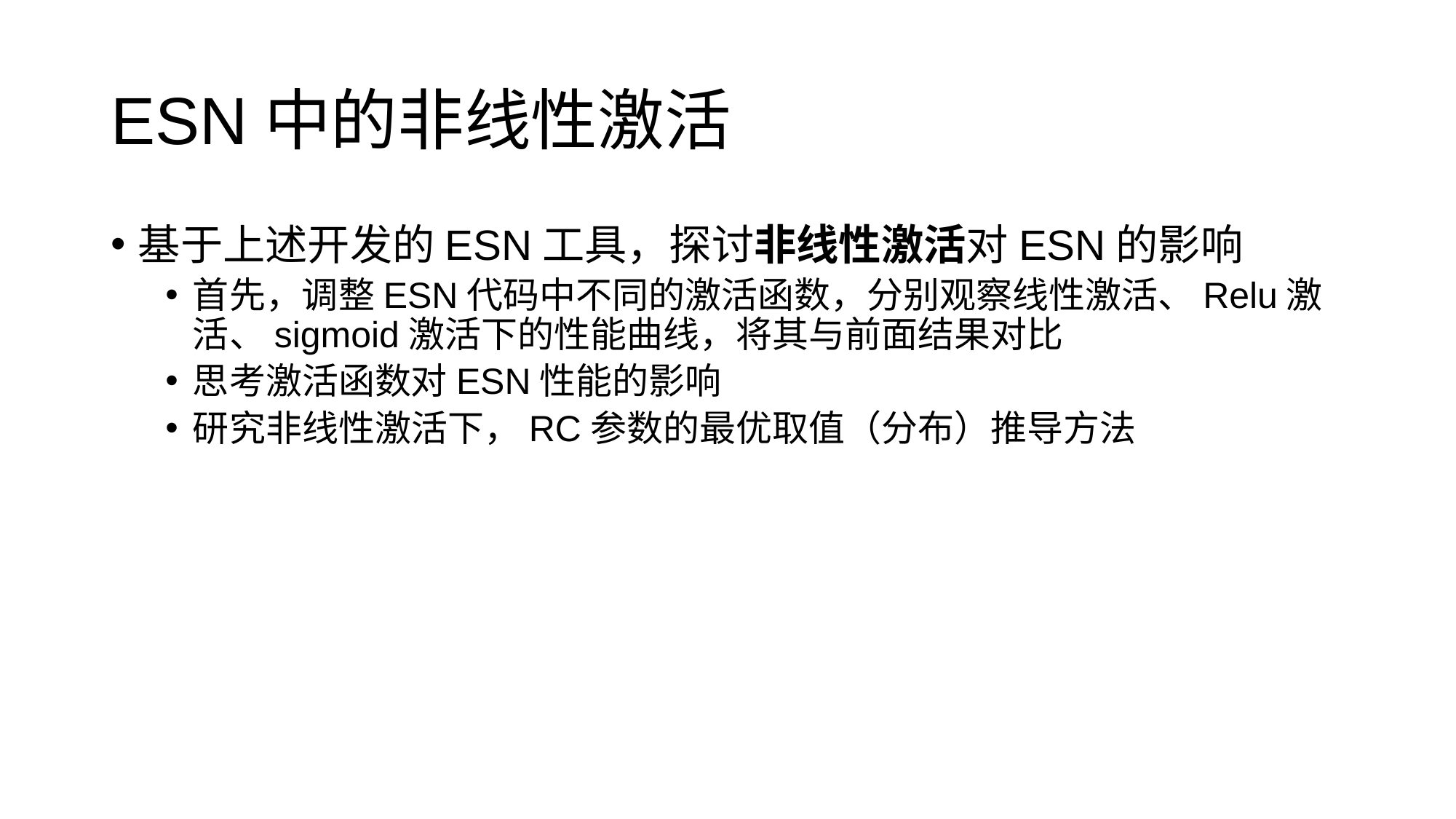

# ESN中的非线性激活
基于上述开发的ESN工具，探讨非线性激活对ESN的影响
首先，调整ESN代码中不同的激活函数，分别观察线性激活、Relu激活、sigmoid激活下的性能曲线，将其与前面结果对比
思考激活函数对ESN性能的影响
研究非线性激活下，RC参数的最优取值（分布）推导方法